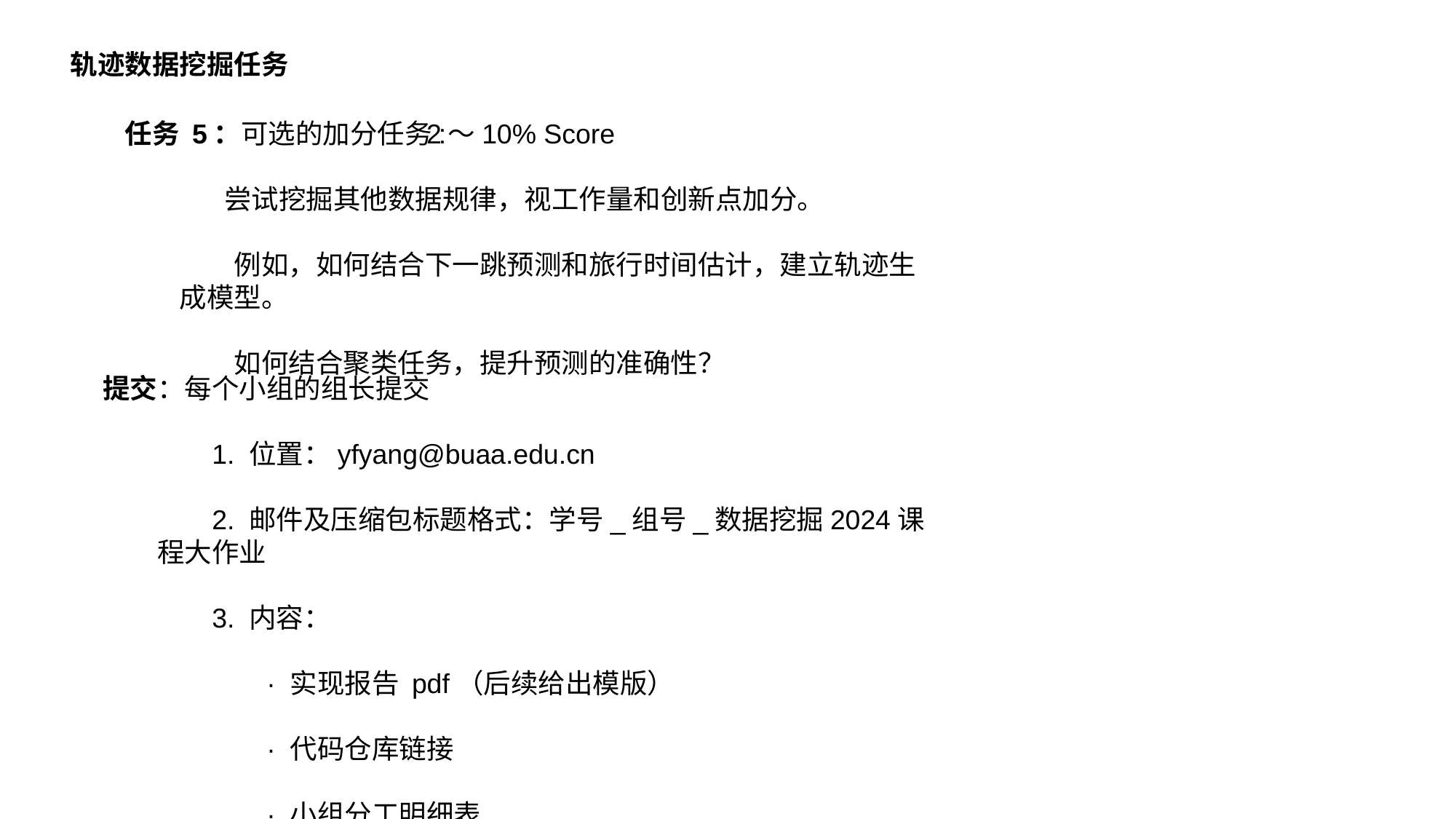

轨迹数据挖掘任务
任务 5：可选的加分任务:

               尝试挖掘其他数据规律，视工作量和创新点加分。

例如，如何结合下一跳预测和旅行时间估计，建立轨迹生成模型。

如何结合聚类任务，提升预测的准确性？
2～10% Score
提交：每个小组的组长提交

1. 位置：yfyang@buaa.edu.cn

2. 邮件及压缩包标题格式：学号_组号_数据挖掘2024课程大作业

3. 内容：

· 实现报告 pdf（后续给出模版）

· 代码仓库链接

· 小组分工明细表